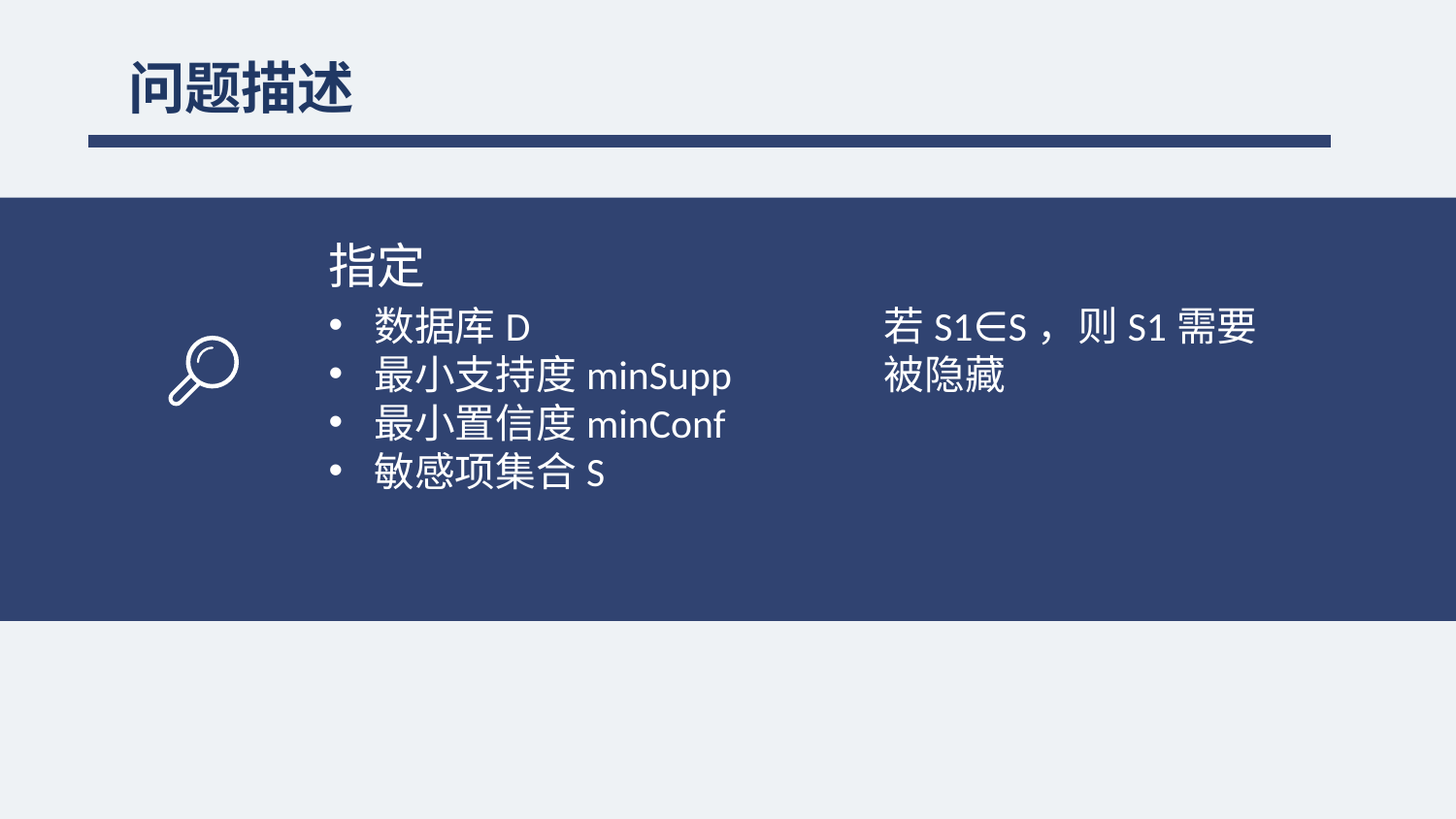

问题描述

指定
数据库D
最小支持度minSupp
最小置信度minConf
敏感项集合S
若S1∈S，则S1需要被隐藏